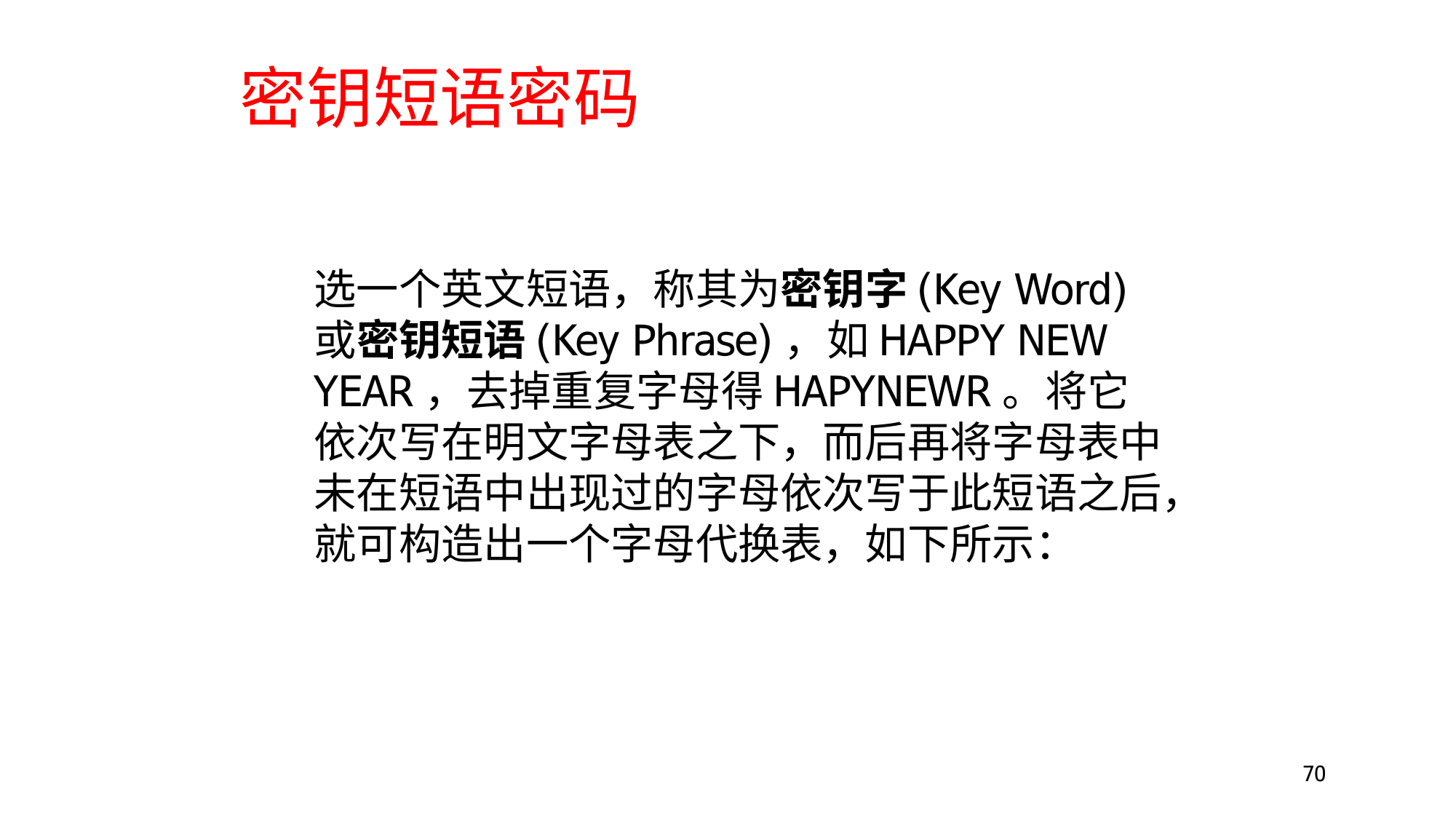

# 密钥短语密码
选一个英文短语，称其为密钥字(Key Word)或密钥短语(Key Phrase)，如HAPPY NEW YEAR，去掉重复字母得HAPYNEWR。将它依次写在明文字母表之下，而后再将字母表中未在短语中出现过的字母依次写于此短语之后，就可构造出一个字母代换表，如下所示：
70